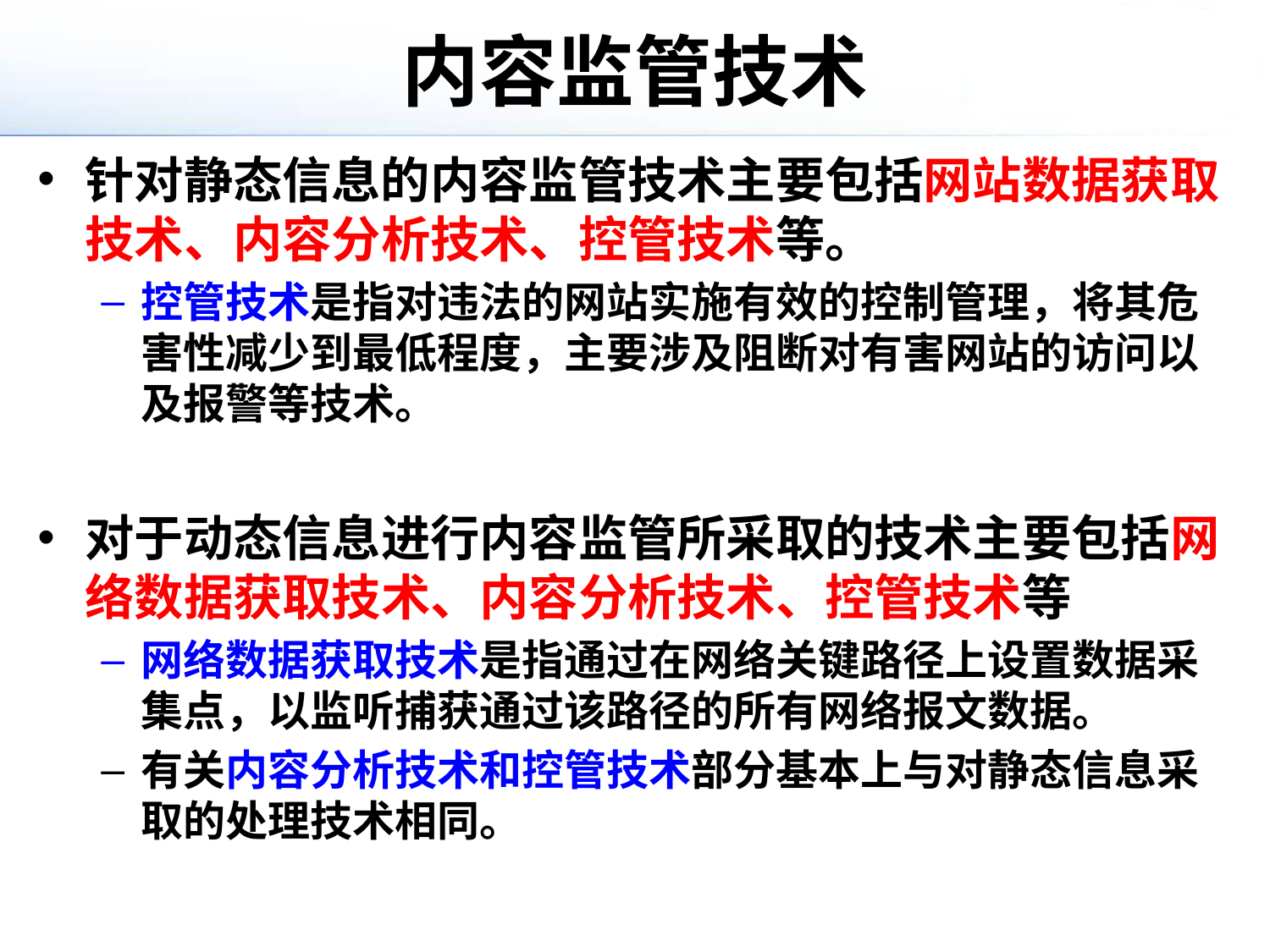

# 内容监管技术
针对静态信息的内容监管技术主要包括网站数据获取技术、内容分析技术、控管技术等。
控管技术是指对违法的网站实施有效的控制管理，将其危害性减少到最低程度，主要涉及阻断对有害网站的访问以及报警等技术。

对于动态信息进行内容监管所采取的技术主要包括网络数据获取技术、内容分析技术、控管技术等
网络数据获取技术是指通过在网络关键路径上设置数据采集点，以监听捕获通过该路径的所有网络报文数据。
有关内容分析技术和控管技术部分基本上与对静态信息采取的处理技术相同。